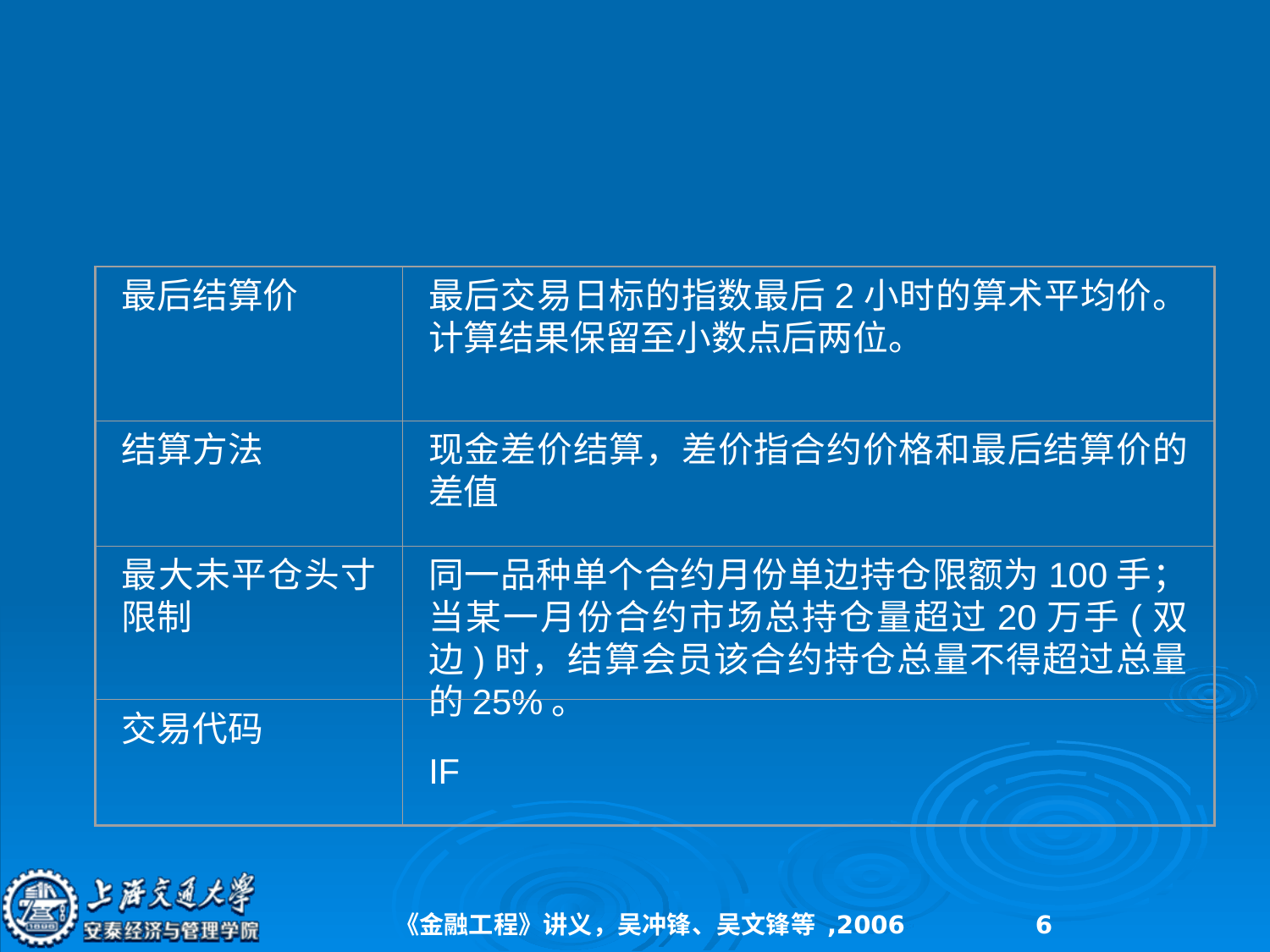

#

最后结算价

最后交易日标的指数最后2小时的算术平均价。计算结果保留至小数点后两位。

结算方法

现金差价结算，差价指合约价格和最后结算价的差值

最大未平仓头寸限制

同一品种单个合约月份单边持仓限额为100手；当某一月份合约市场总持仓量超过20万手(双边)时，结算会员该合约持仓总量不得超过总量的25%。

交易代码

IF